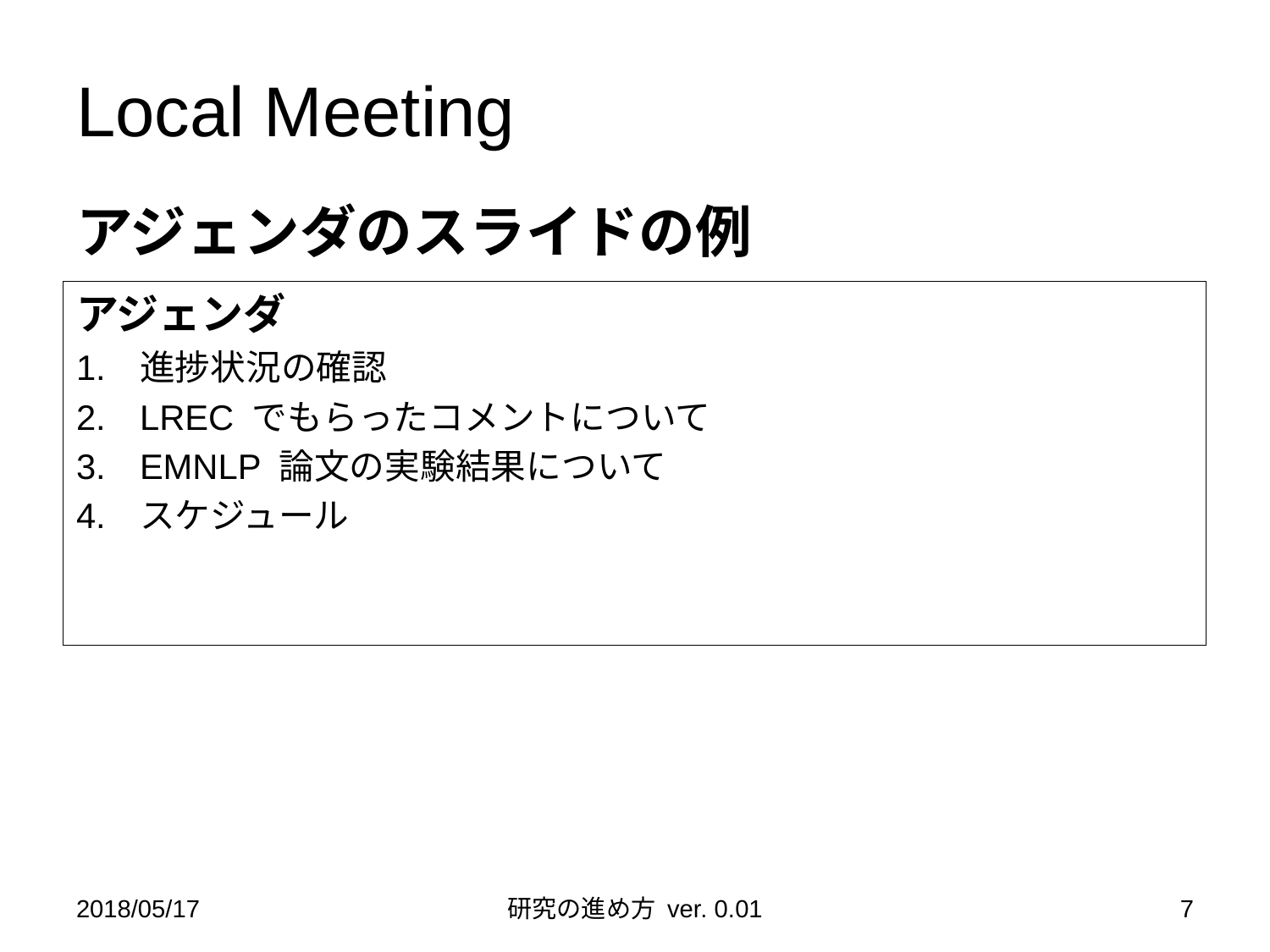

# Local Meeting
アジェンダのスライドの例
アジェンダ
進捗状況の確認
LREC でもらったコメントについて
EMNLP 論文の実験結果について
スケジュール
2018/05/17
研究の進め方 ver. 0.01
7